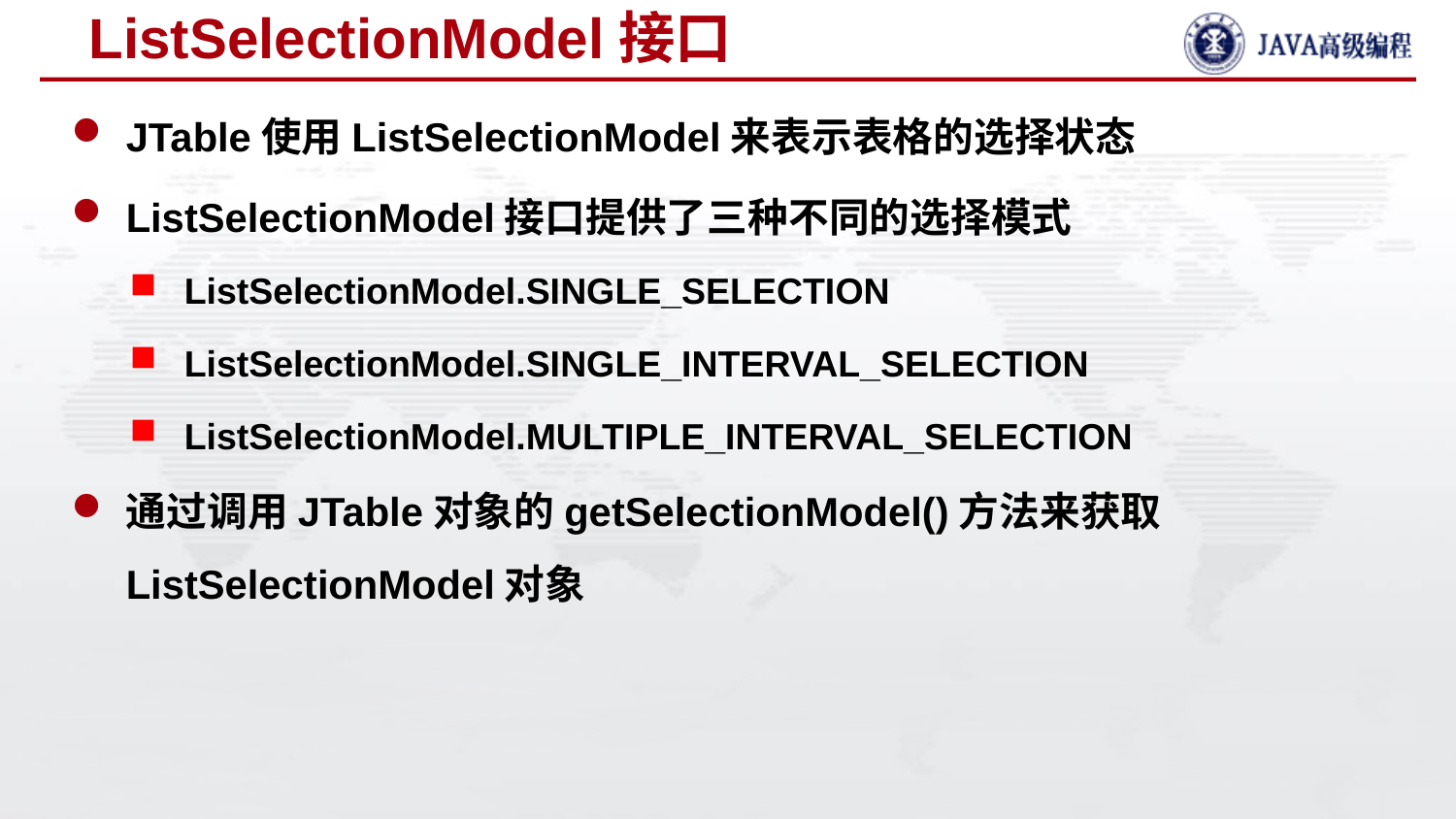

# ListSelectionModel接口
JTable使用ListSelectionModel来表示表格的选择状态
ListSelectionModel接口提供了三种不同的选择模式

ListSelectionModel.SINGLE_SELECTION
ListSelectionModel.SINGLE_INTERVAL_SELECTION
ListSelectionModel.MULTIPLE_INTERVAL_SELECTION
通过调用JTable对象的getSelectionModel()方法来获取ListSelectionModel对象